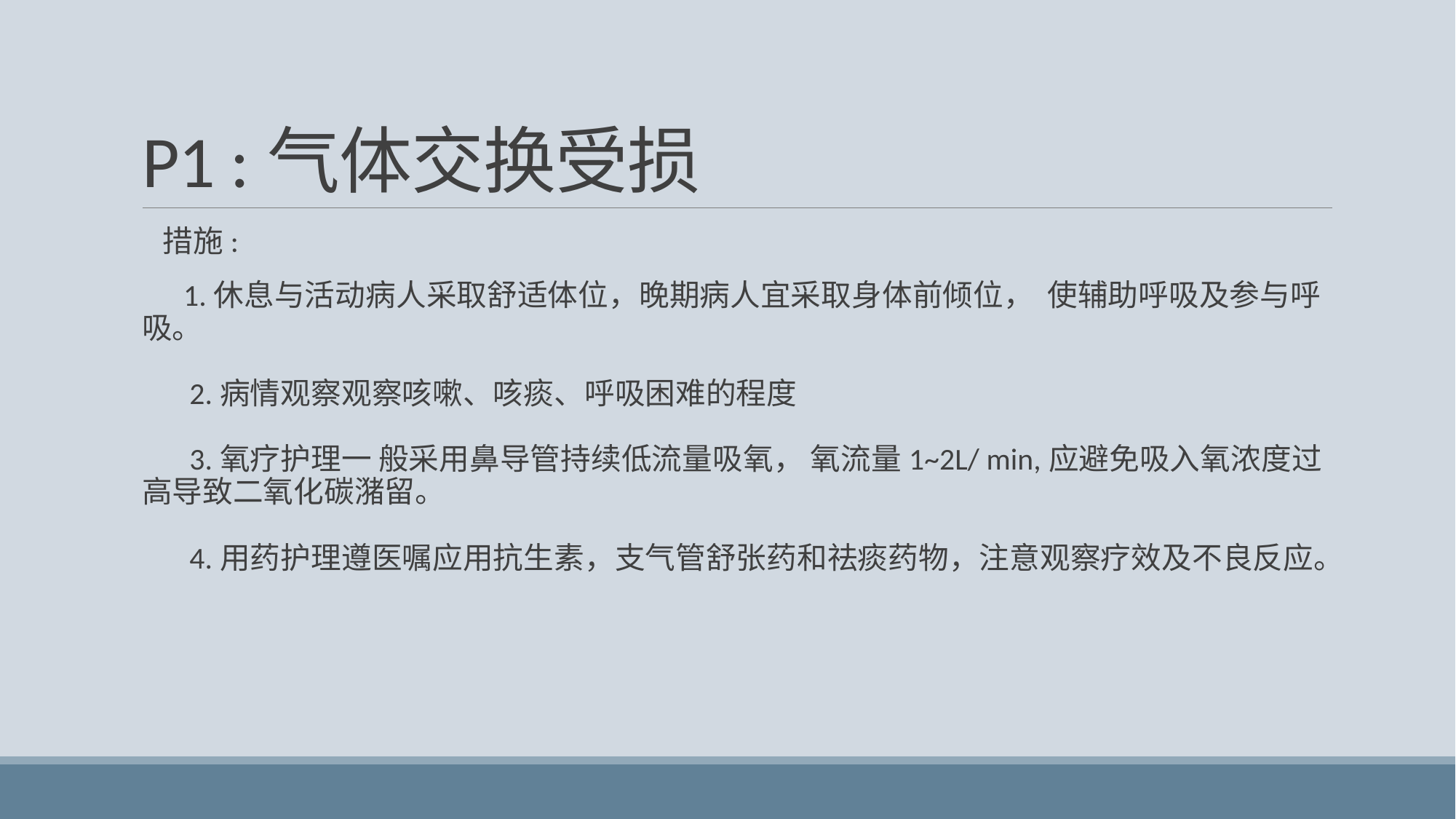

# P1 :气体交换受损
  措施:
      1.休息与活动病人采取舒适体位，晚期病人宜采取身体前倾位，  使辅助呼吸及参与呼吸。
      2.病情观察观察咳嗽、咳痰、呼吸困难的程度
      3.氧疗护理一 般采用鼻导管持续低流量吸氧， 氧流量1~2L/ min,应避免吸入氧浓度过高导致二氧化碳潴留。
      4.用药护理遵医嘱应用抗生素，支气管舒张药和祛痰药物，注意观察疗效及不良反应。